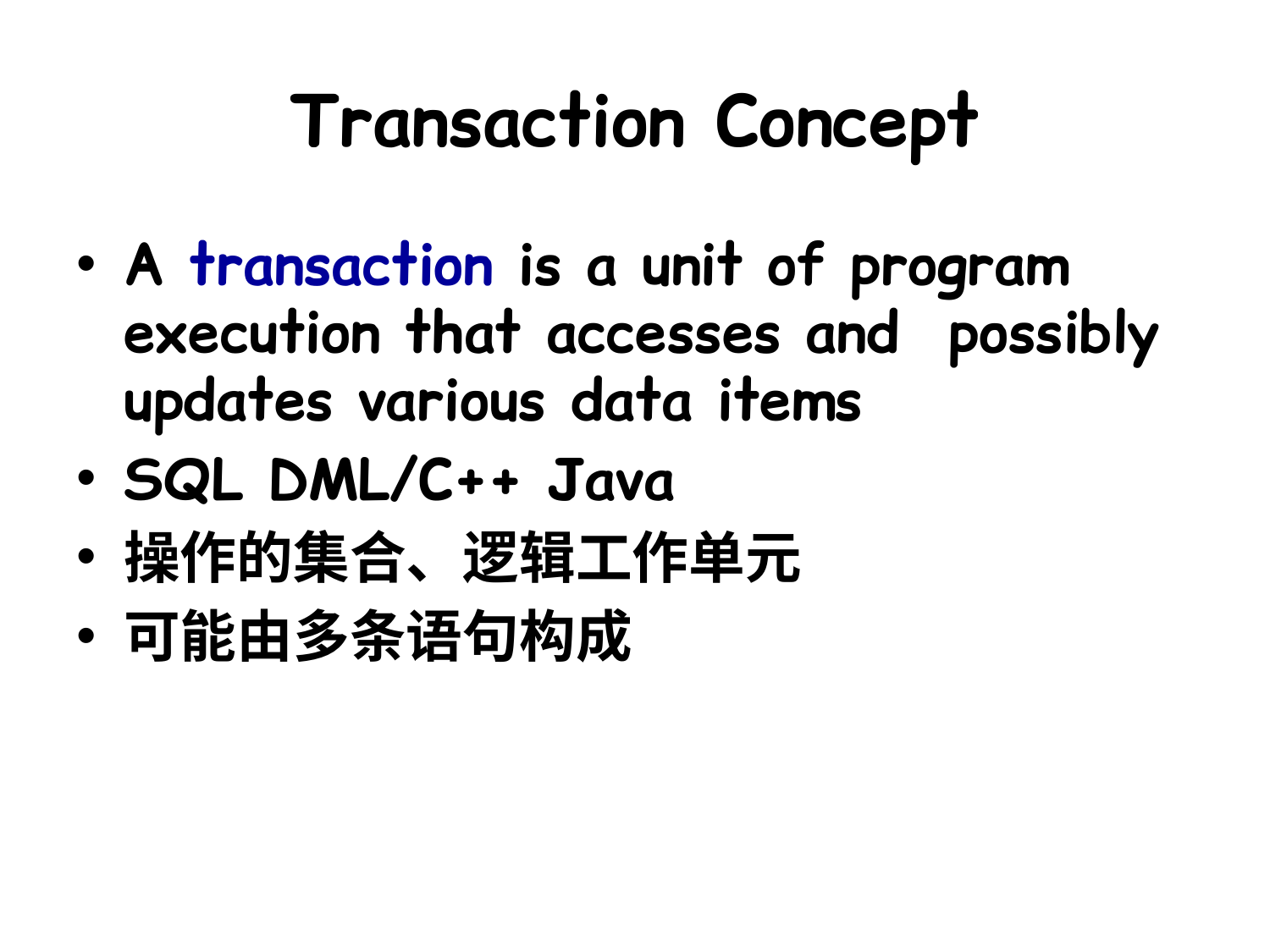

# Transaction Concept
A transaction is a unit of program execution that accesses and  possibly updates various data items
SQL DML/C++ Java
操作的集合、逻辑工作单元
可能由多条语句构成